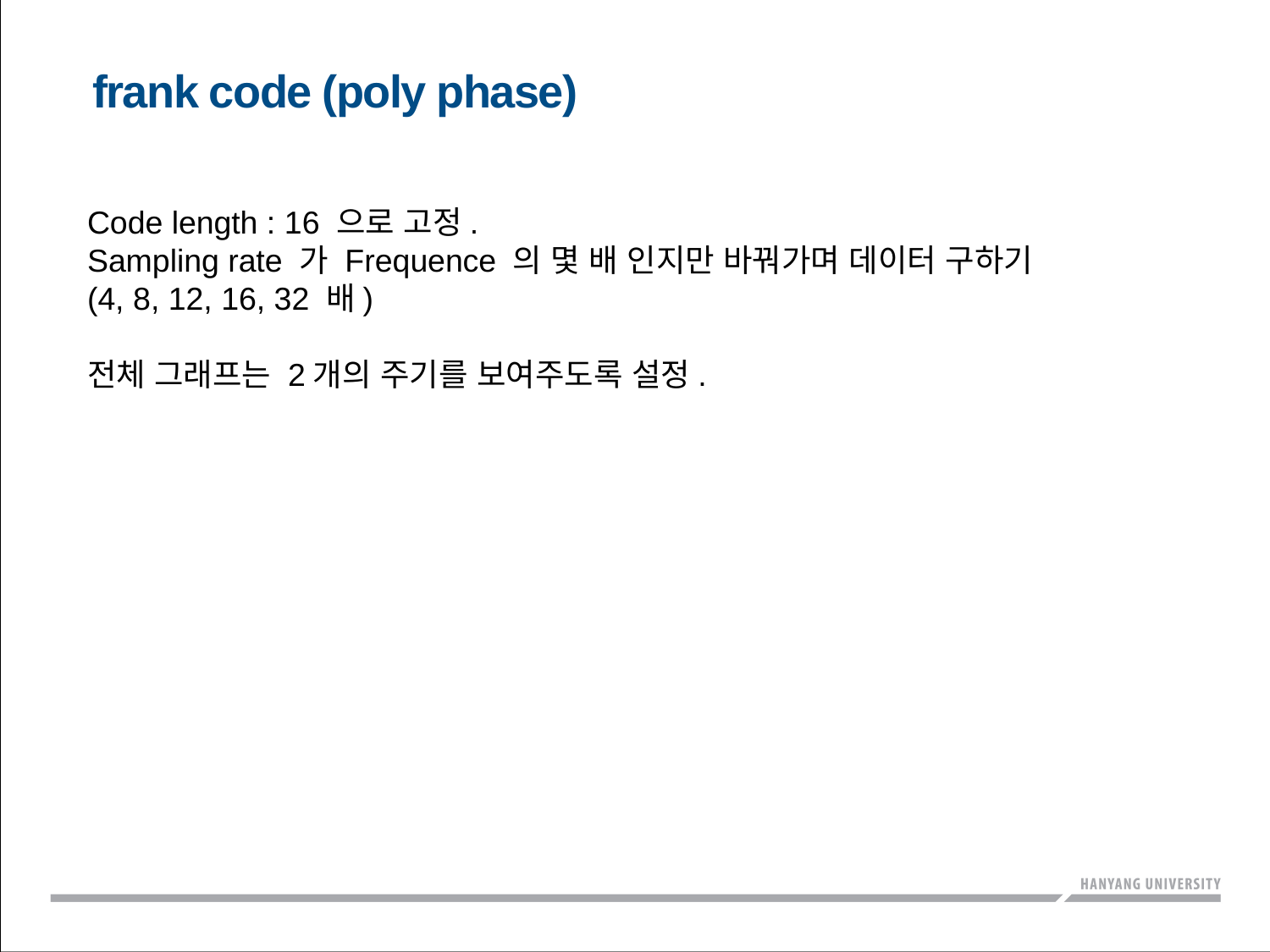

frank code (poly phase)
Code length : 16 으로 고정.
Sampling rate 가 Frequence 의 몇 배 인지만 바꿔가며 데이터 구하기
(4, 8, 12, 16, 32 배)

전체 그래프는 2개의 주기를 보여주도록 설정.